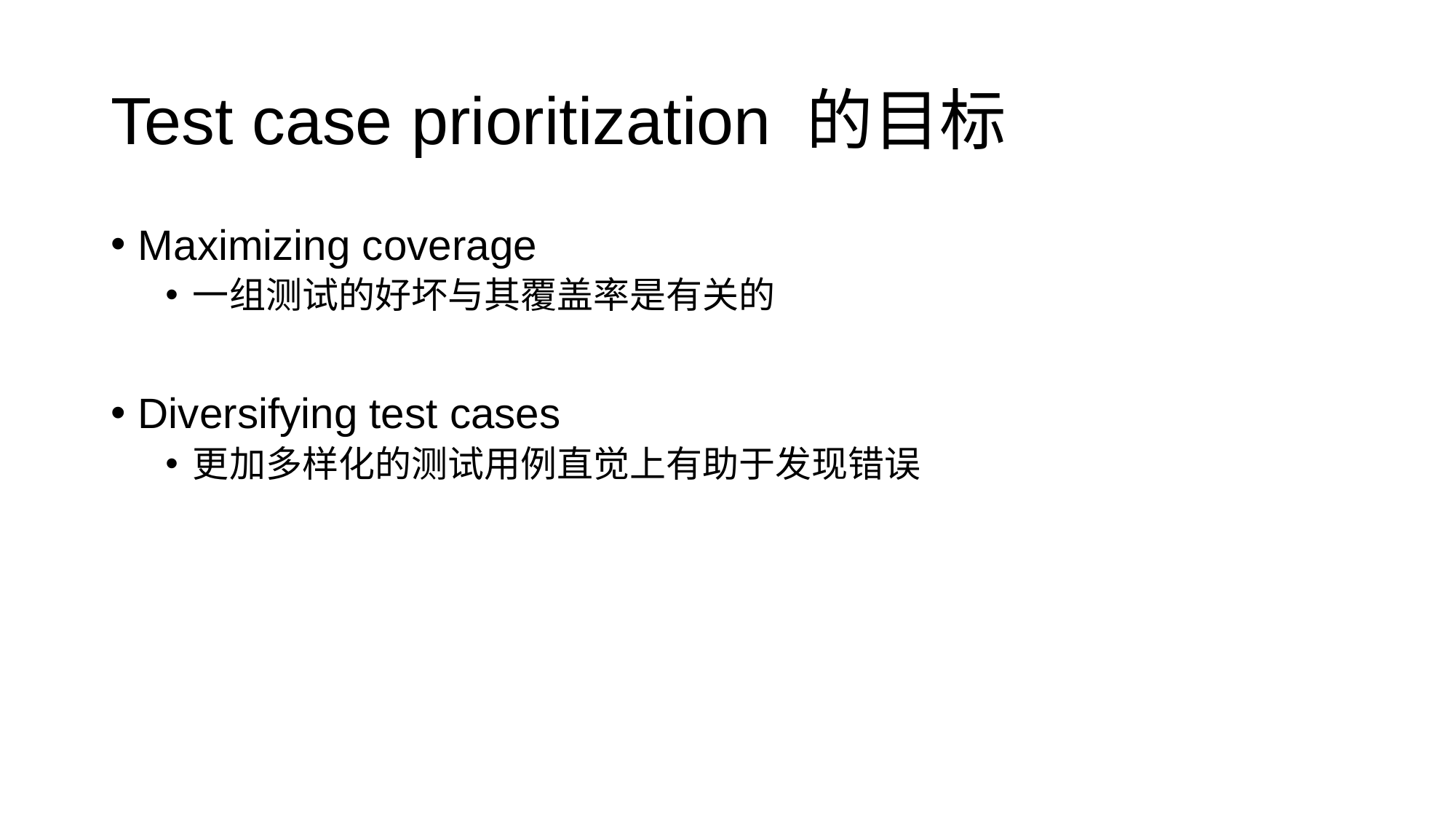

# Test case prioritization 的目标
Maximizing coverage
一组测试的好坏与其覆盖率是有关的

Diversifying test cases
更加多样化的测试用例直觉上有助于发现错误